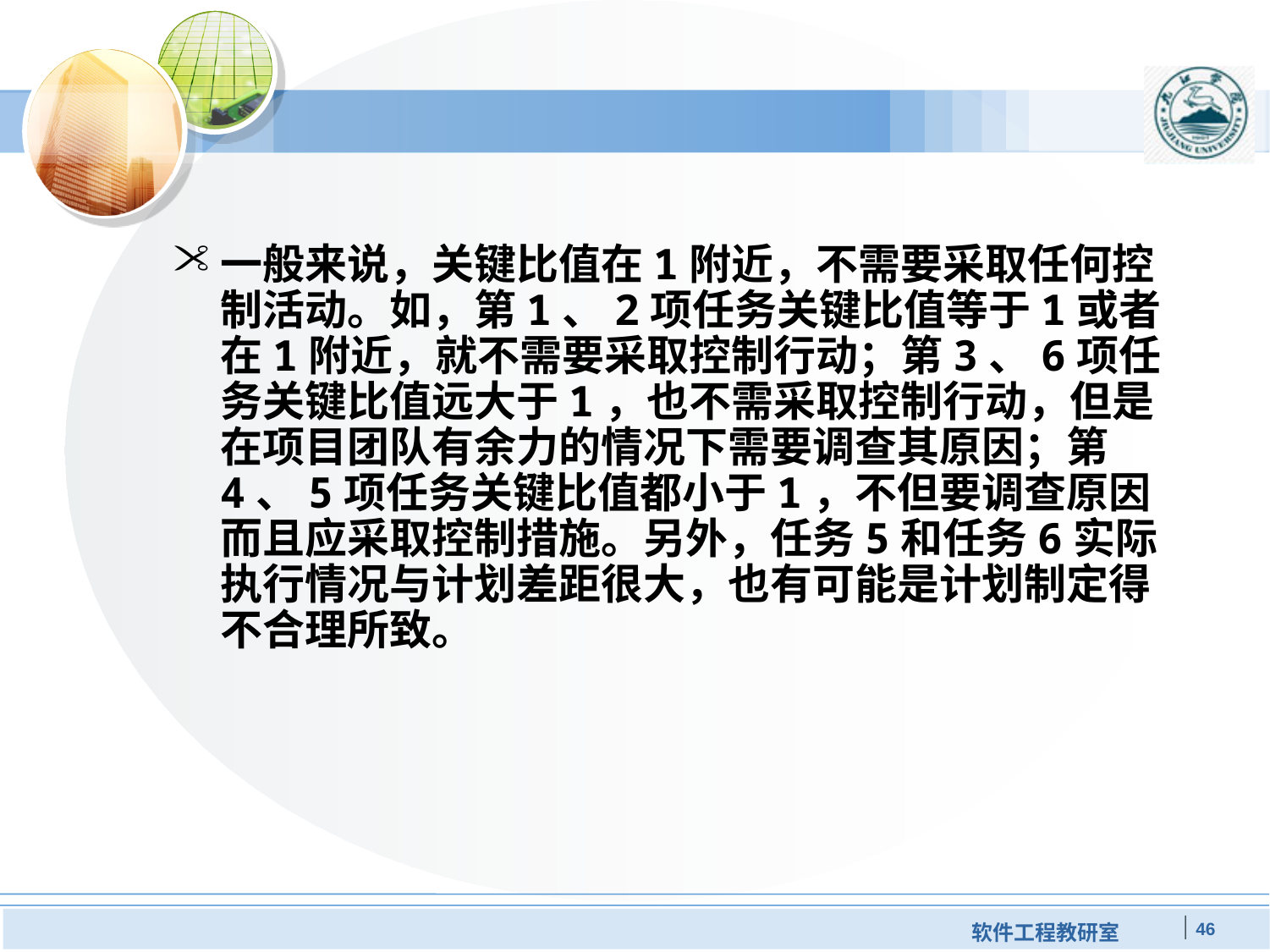

#
一般来说，关键比值在1附近，不需要采取任何控制活动。如，第1、2项任务关键比值等于1或者在1附近，就不需要采取控制行动；第3、6项任务关键比值远大于1，也不需采取控制行动，但是在项目团队有余力的情况下需要调查其原因；第4、5项任务关键比值都小于1，不但要调查原因而且应采取控制措施。另外，任务5和任务6实际执行情况与计划差距很大，也有可能是计划制定得不合理所致。